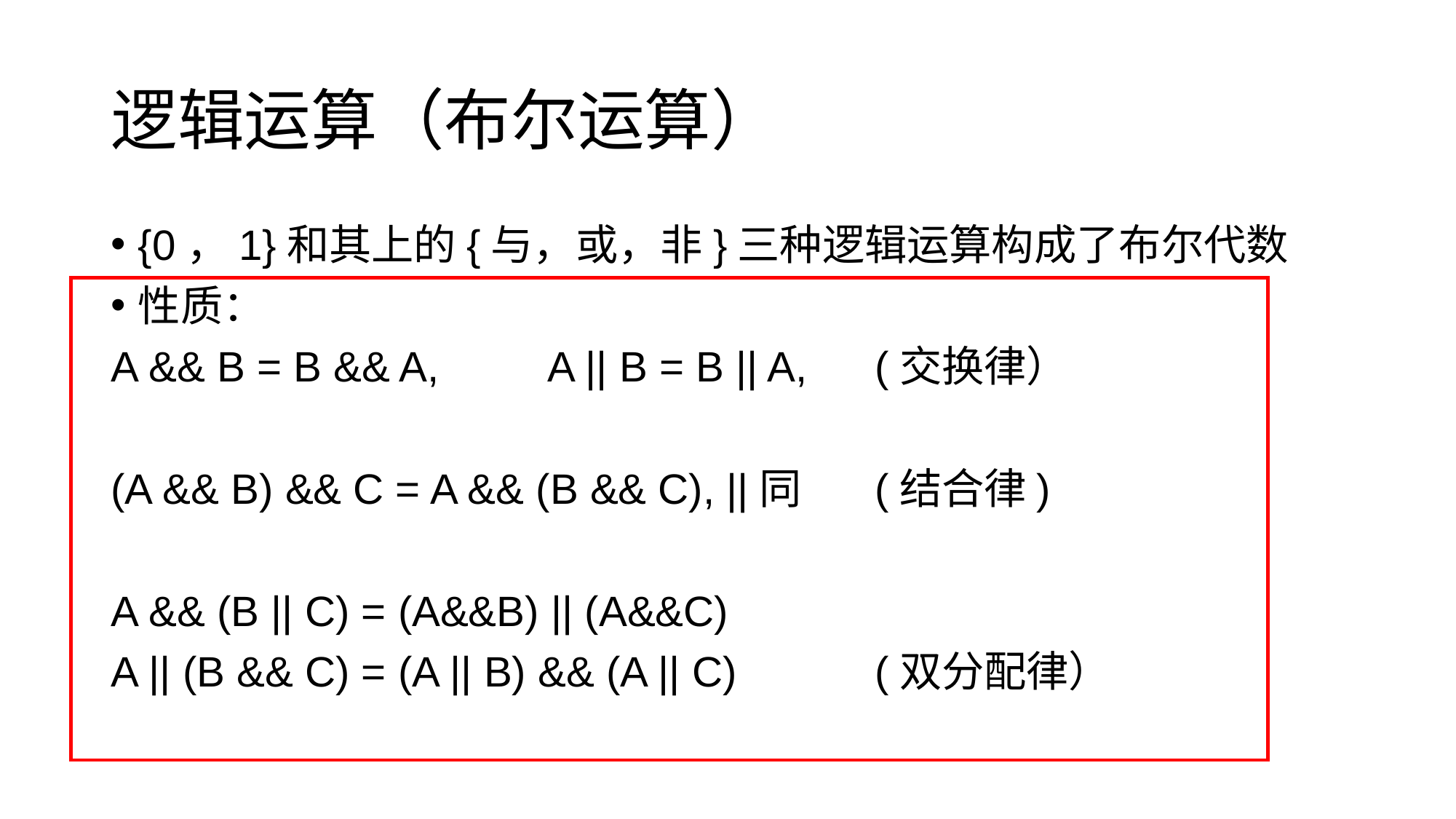

# 逻辑运算（布尔运算）
{0，1}和其上的{与，或，非}三种逻辑运算构成了布尔代数
性质：
A && B = B && A, 	A || B = B || A,	(交换律）

(A && B) && C = A && (B && C), ||同	(结合律)

A && (B || C) = (A&&B) || (A&&C)
A || (B && C) = (A || B) && (A || C)		(双分配律）